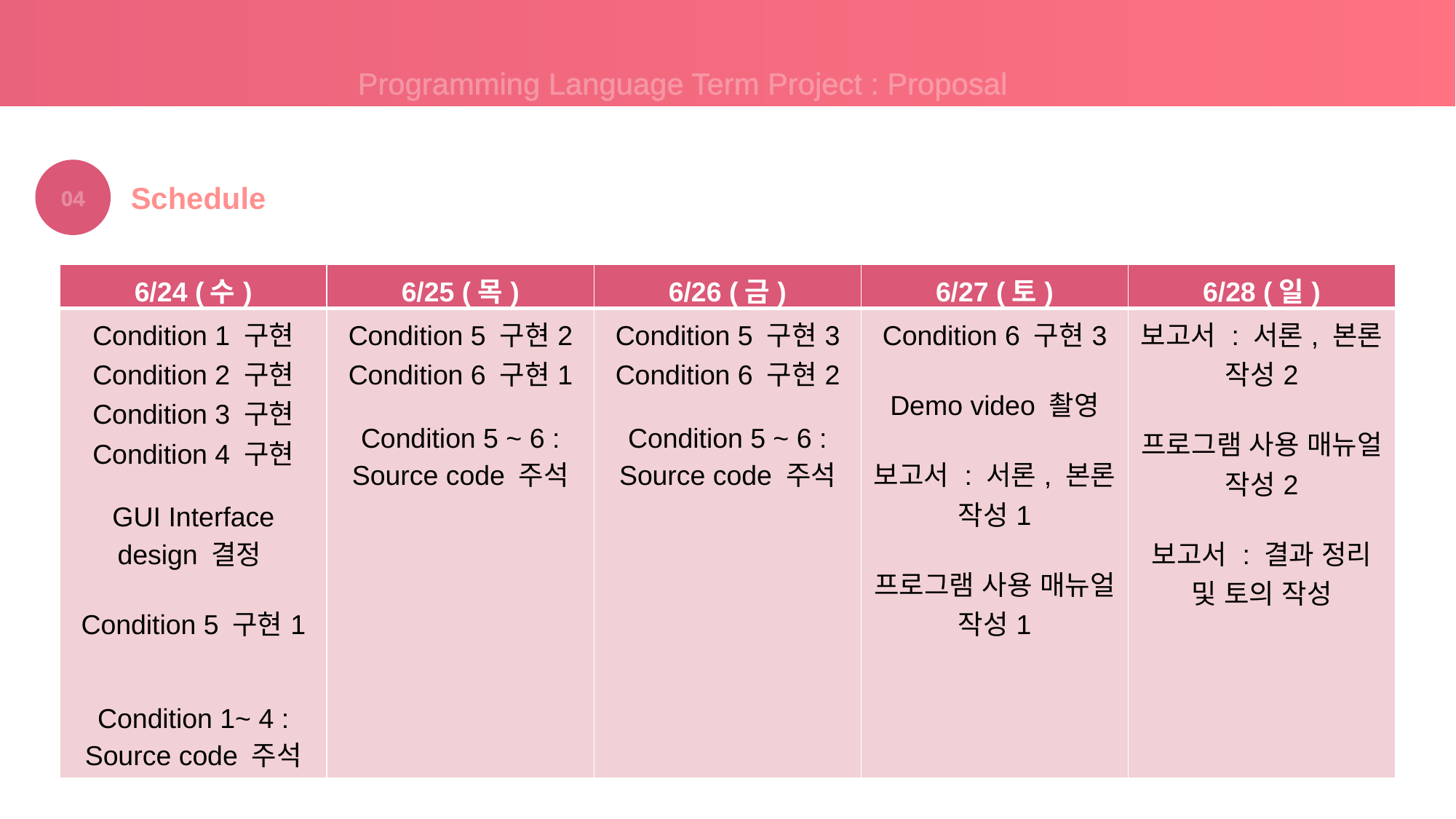

Programming Language Term Project : Proposal
04
Schedule
| 6/24 (수) | 6/25 (목) | 6/26 (금) | 6/27 (토) | 6/28 (일) |
| --- | --- | --- | --- | --- |
| Condition 1 구현 Condition 2 구현 Condition 3 구현 Condition 4 구현 GUI Interface design 결정 Condition 5 구현1 Condition 1~ 4 : Source code 주석 | Condition 5 구현2 Condition 6 구현1 Condition 5 ~ 6 : Source code 주석 | Condition 5 구현3 Condition 6 구현2 Condition 5 ~ 6 : Source code 주석 | Condition 6 구현3 Demo video 촬영 보고서 : 서론, 본론 작성1 프로그램 사용 매뉴얼 작성1 | 보고서 : 서론, 본론 작성2 프로그램 사용 매뉴얼 작성2 보고서 : 결과 정리 및 토의 작성 |